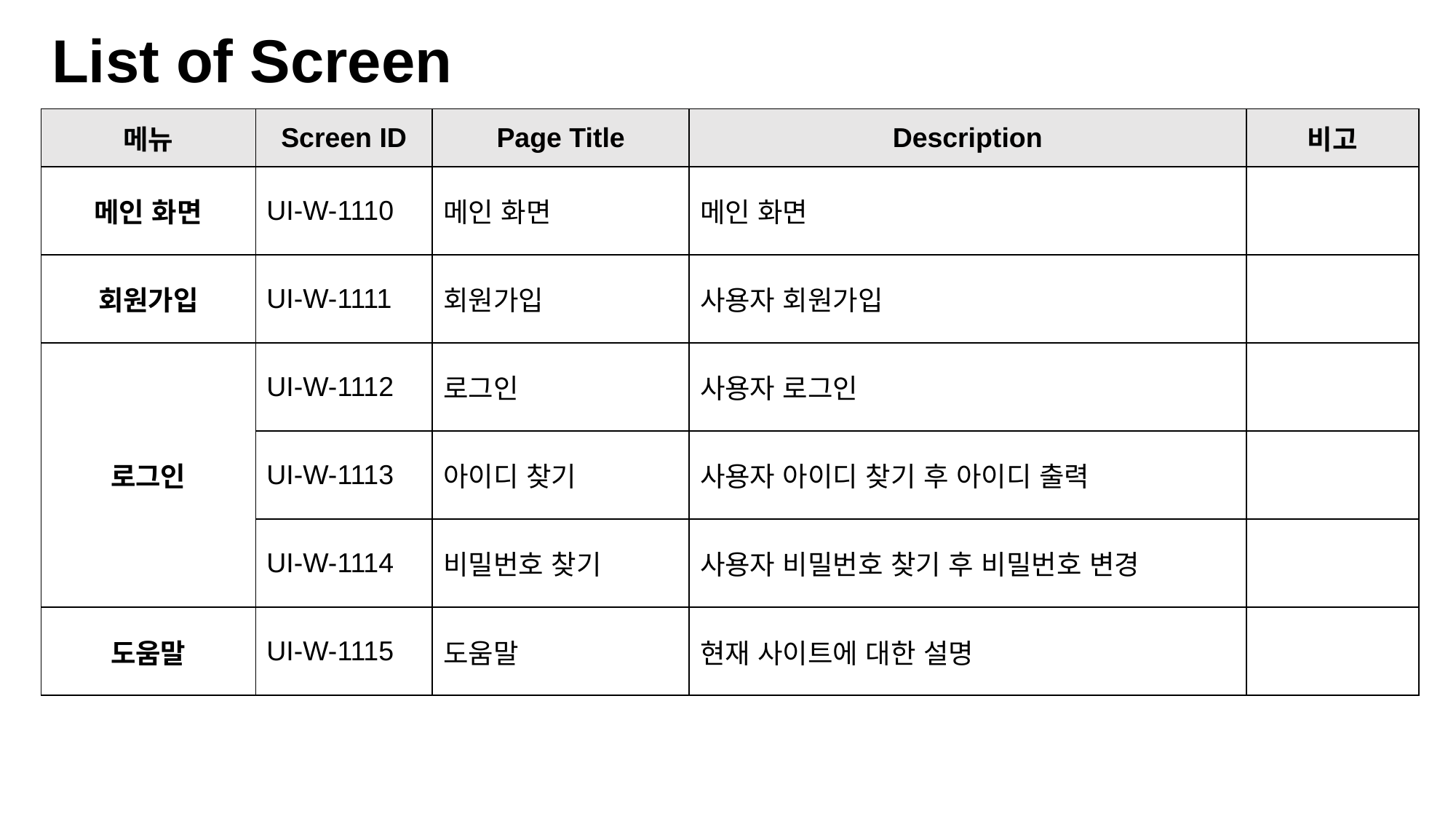

List of Screen
| 메뉴 | Screen ID | Page Title | Description | 비고 |
| --- | --- | --- | --- | --- |
| 메인 화면 | UI-W-1110 | 메인 화면 | 메인 화면 |  |
| 회원가입 | UI-W-1111 | 회원가입 | 사용자 회원가입 |  |
| 로그인 | UI-W-1112 | 로그인 | 사용자 로그인 |  |
|  | UI-W-1113 | 아이디 찾기 | 사용자 아이디 찾기 후 아이디 출력 |  |
|  | UI-W-1114 | 비밀번호 찾기 | 사용자 비밀번호 찾기 후 비밀번호 변경 |  |
| 도움말 | UI-W-1115 | 도움말 | 현재 사이트에 대한 설명 |  |